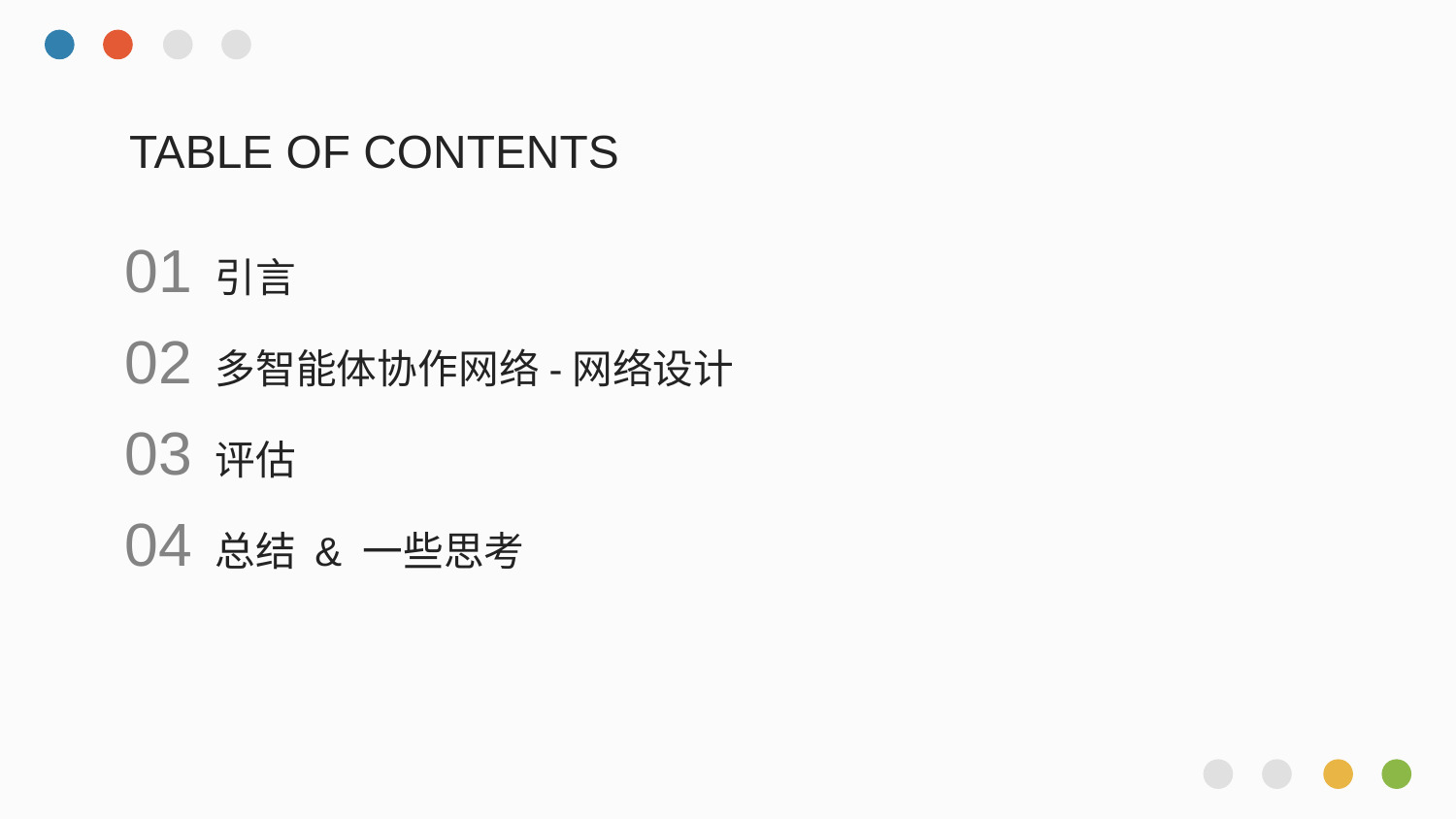

# TABLE OF CONTENTS
引言
01
多智能体协作网络-网络设计
02
评估
03
总结 & 一些思考
04